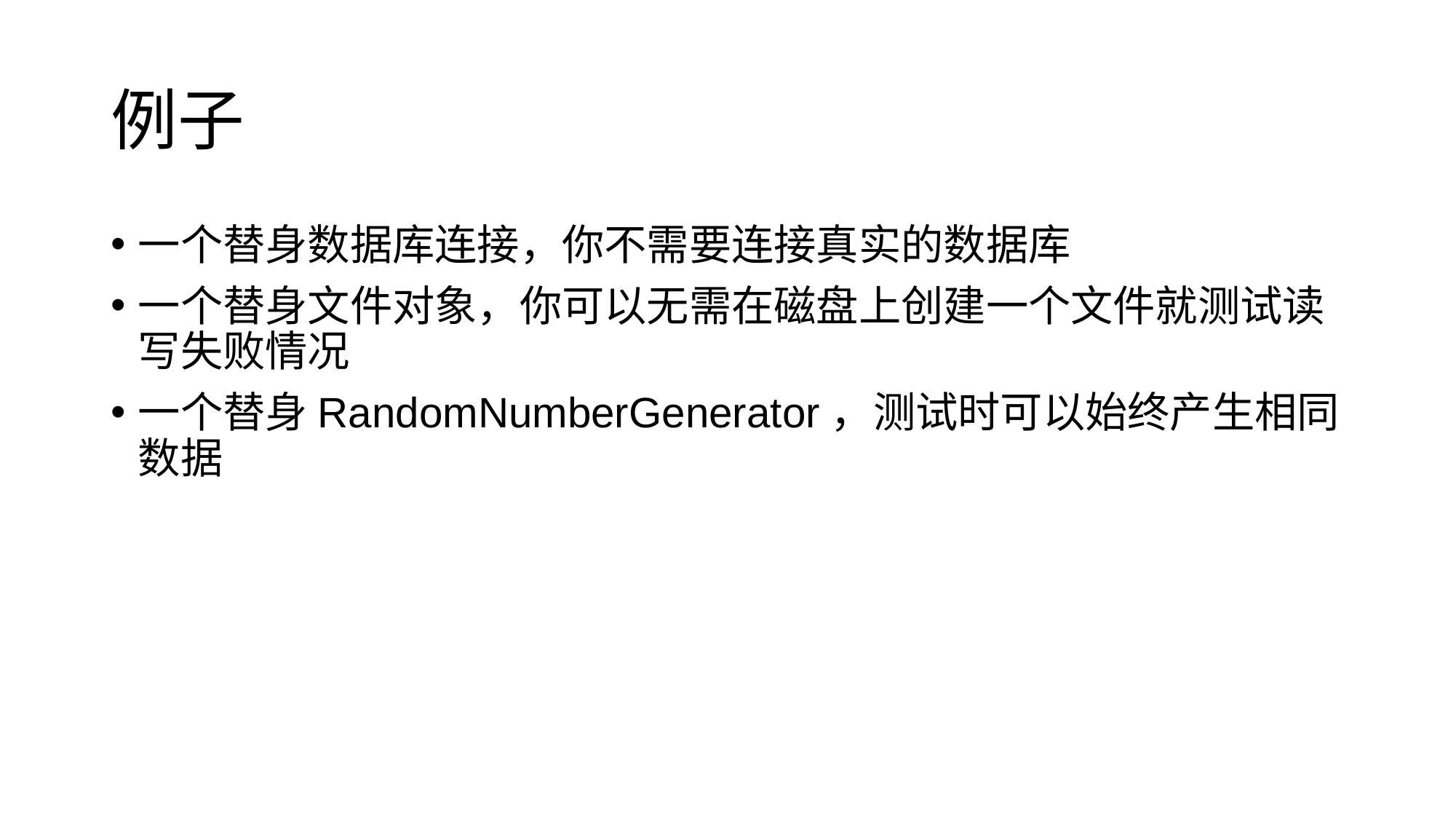

# 例子
一个替身数据库连接，你不需要连接真实的数据库
一个替身文件对象，你可以无需在磁盘上创建一个文件就测试读写失败情况
一个替身RandomNumberGenerator，测试时可以始终产生相同数据